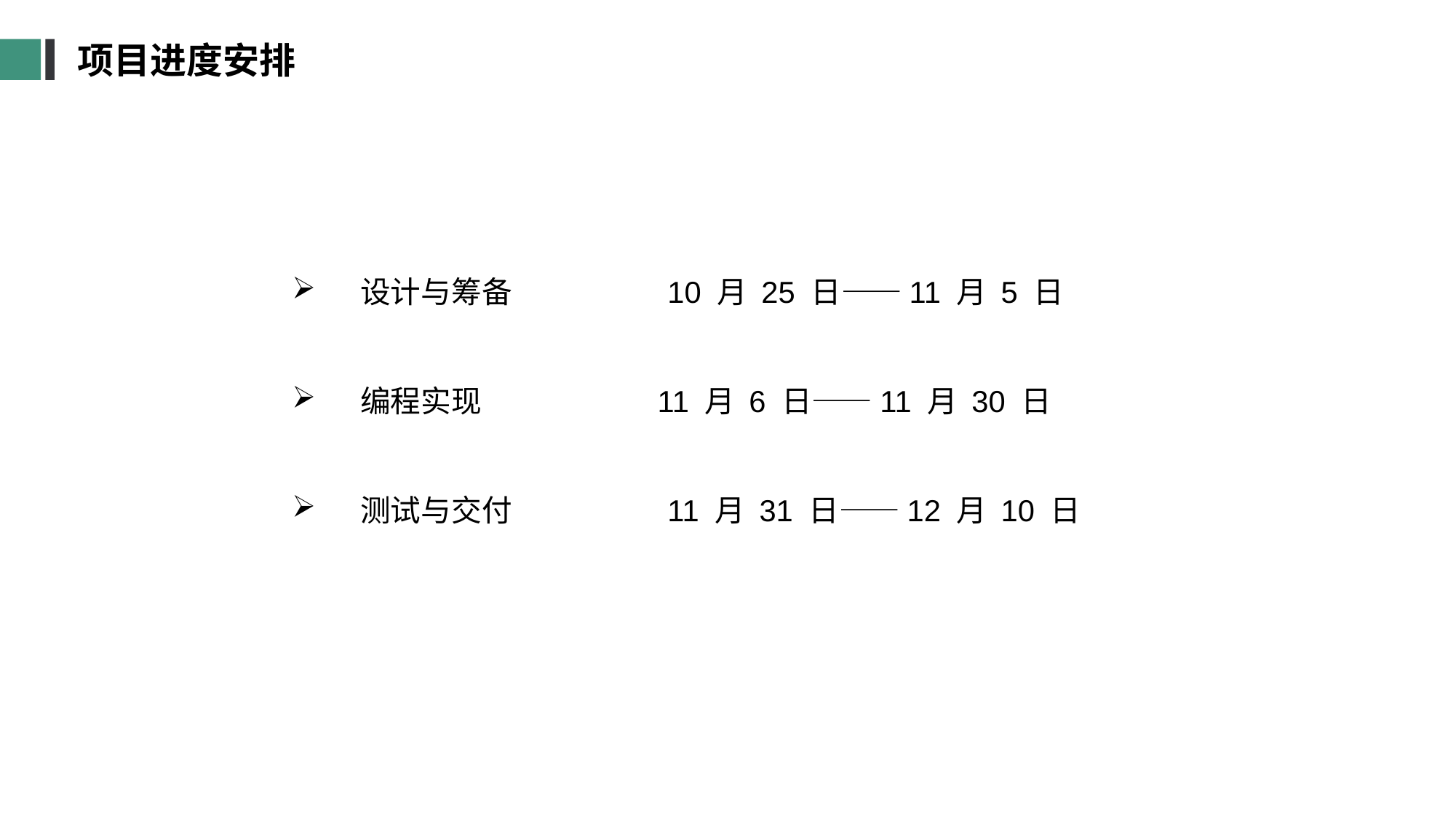

项目进度安排

设计与筹备                      10 月 25 日——11 月 5 日

编程实现                         11 月 6 日——11 月 30 日

测试与交付                      11 月 31 日——12 月 10 日